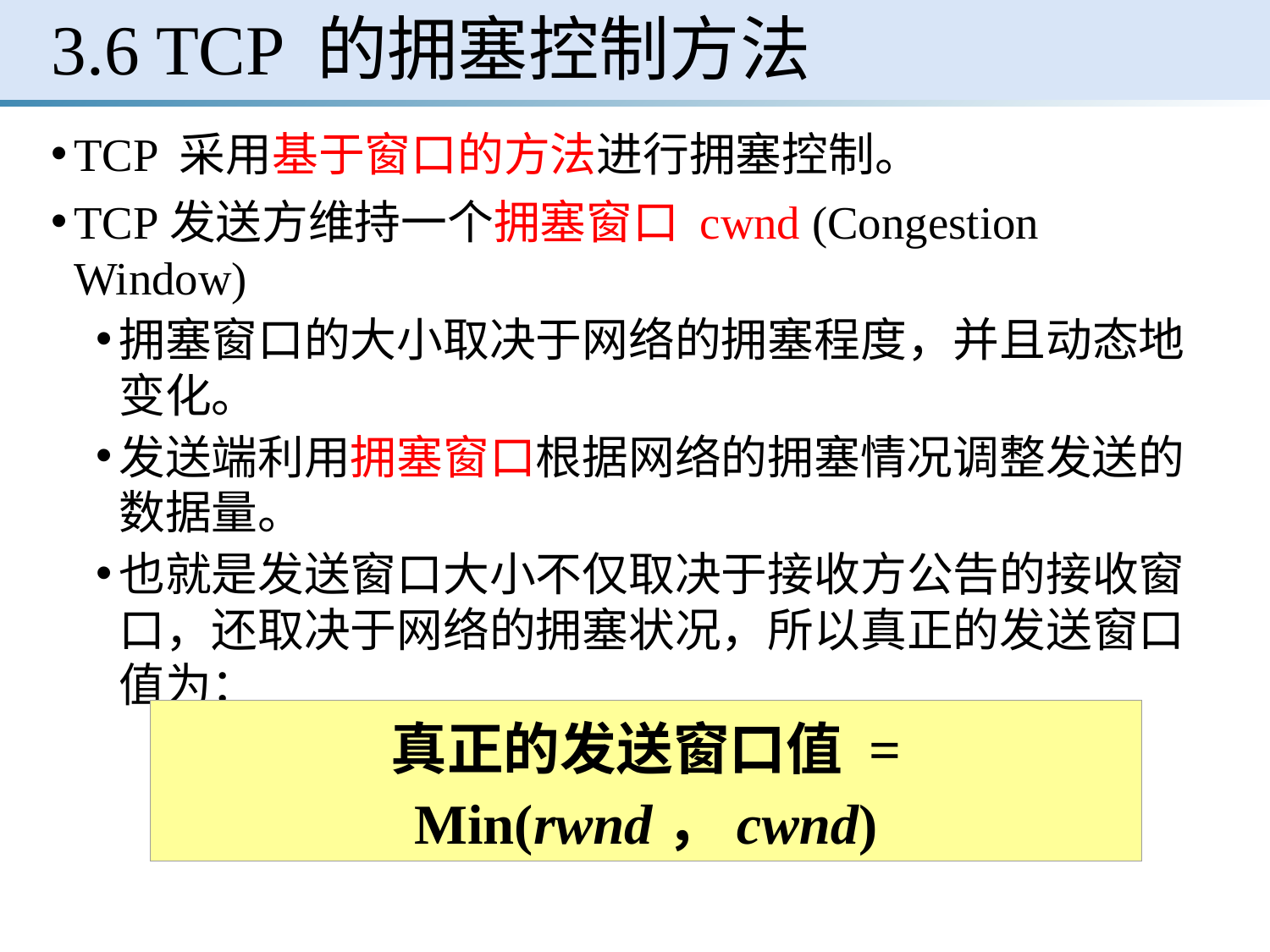

# 3.6 TCP 的拥塞控制方法
TCP 采用基于窗口的方法进行拥塞控制。
TCP发送方维持一个拥塞窗口 cwnd (Congestion Window)
拥塞窗口的大小取决于网络的拥塞程度，并且动态地变化。
发送端利用拥塞窗口根据网络的拥塞情况调整发送的数据量。
也就是发送窗口大小不仅取决于接收方公告的接收窗口，还取决于网络的拥塞状况，所以真正的发送窗口值为：
真正的发送窗口值 = Min(rwnd，cwnd)